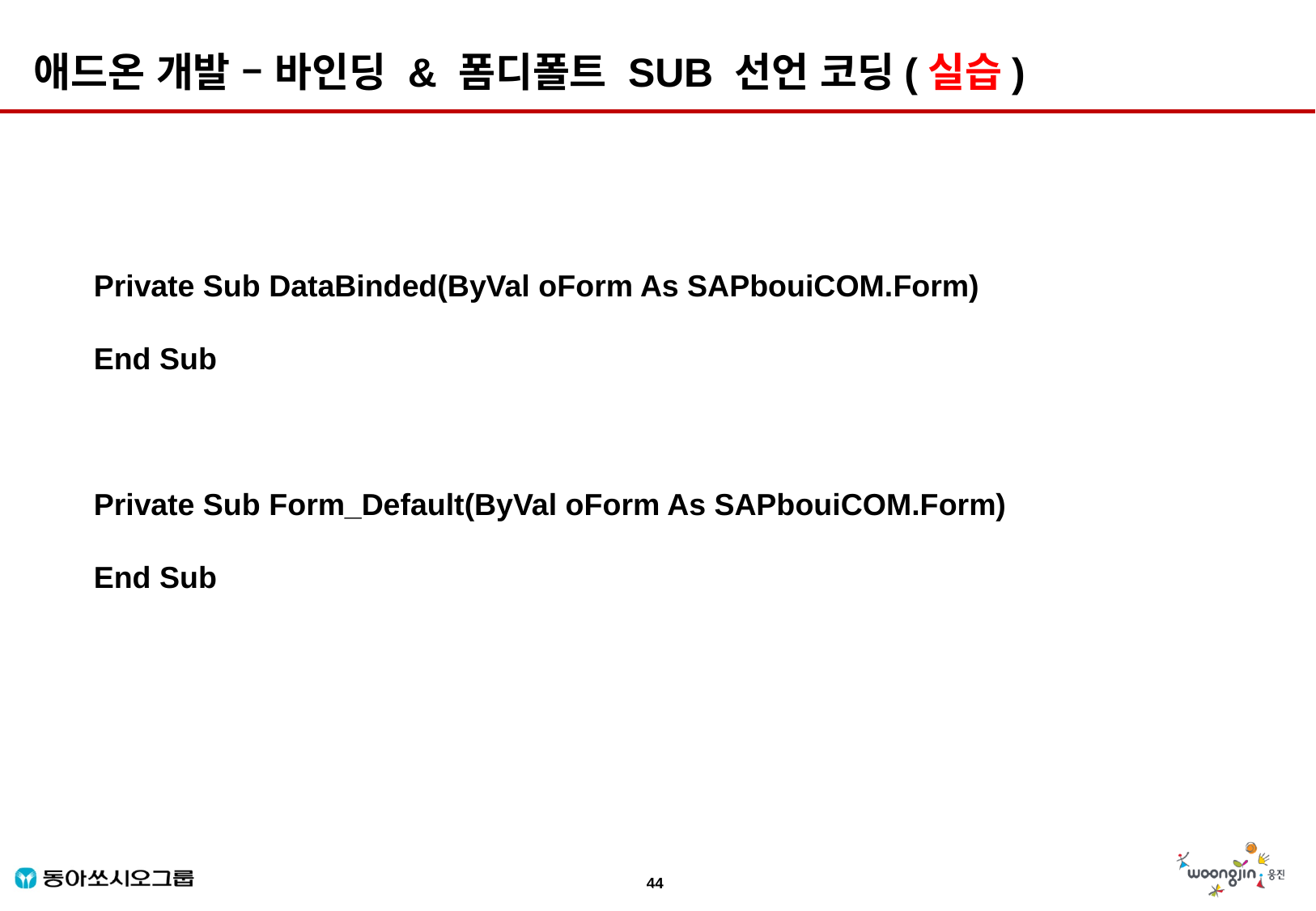

애드온 개발 – 바인딩 & 폼디폴트 SUB 선언 코딩(실습)

Private Sub DataBinded(ByVal oForm As SAPbouiCOM.Form)

End Sub

Private Sub Form_Default(ByVal oForm As SAPbouiCOM.Form)

End Sub